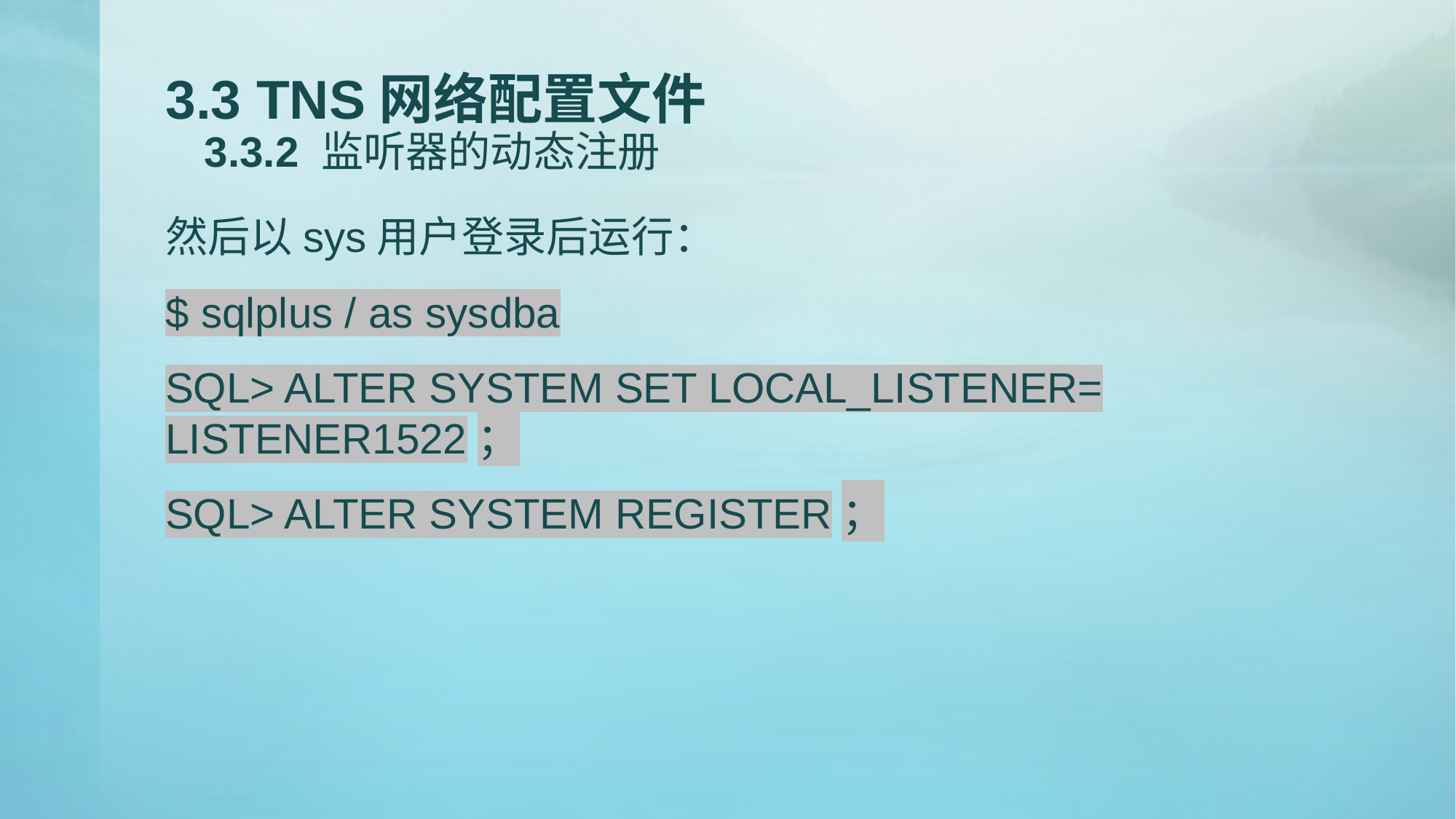

# 3.3 TNS网络配置文件 3.3.2 监听器的动态注册
然后以sys用户登录后运行：
$ sqlplus / as sysdba
SQL> ALTER SYSTEM SET LOCAL_LISTENER= LISTENER1522；
SQL> ALTER SYSTEM REGISTER；